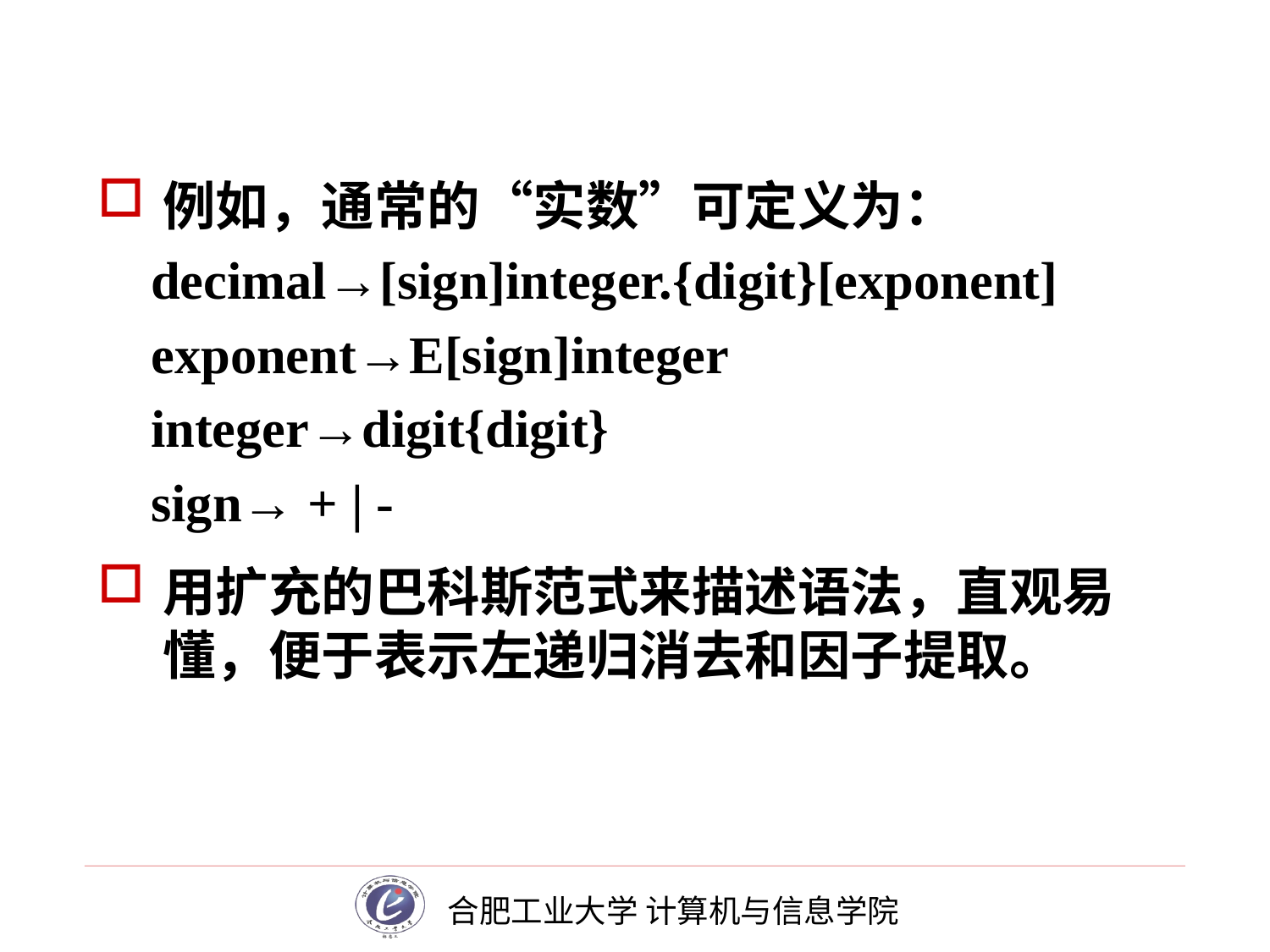

# 例如，通常的“实数”可定义为：
    decimal→[sign]integer.{digit}[exponent]
    exponent→E[sign]integer
    integer→digit{digit}
    sign→ + | -
用扩充的巴科斯范式来描述语法，直观易懂，便于表示左递归消去和因子提取。